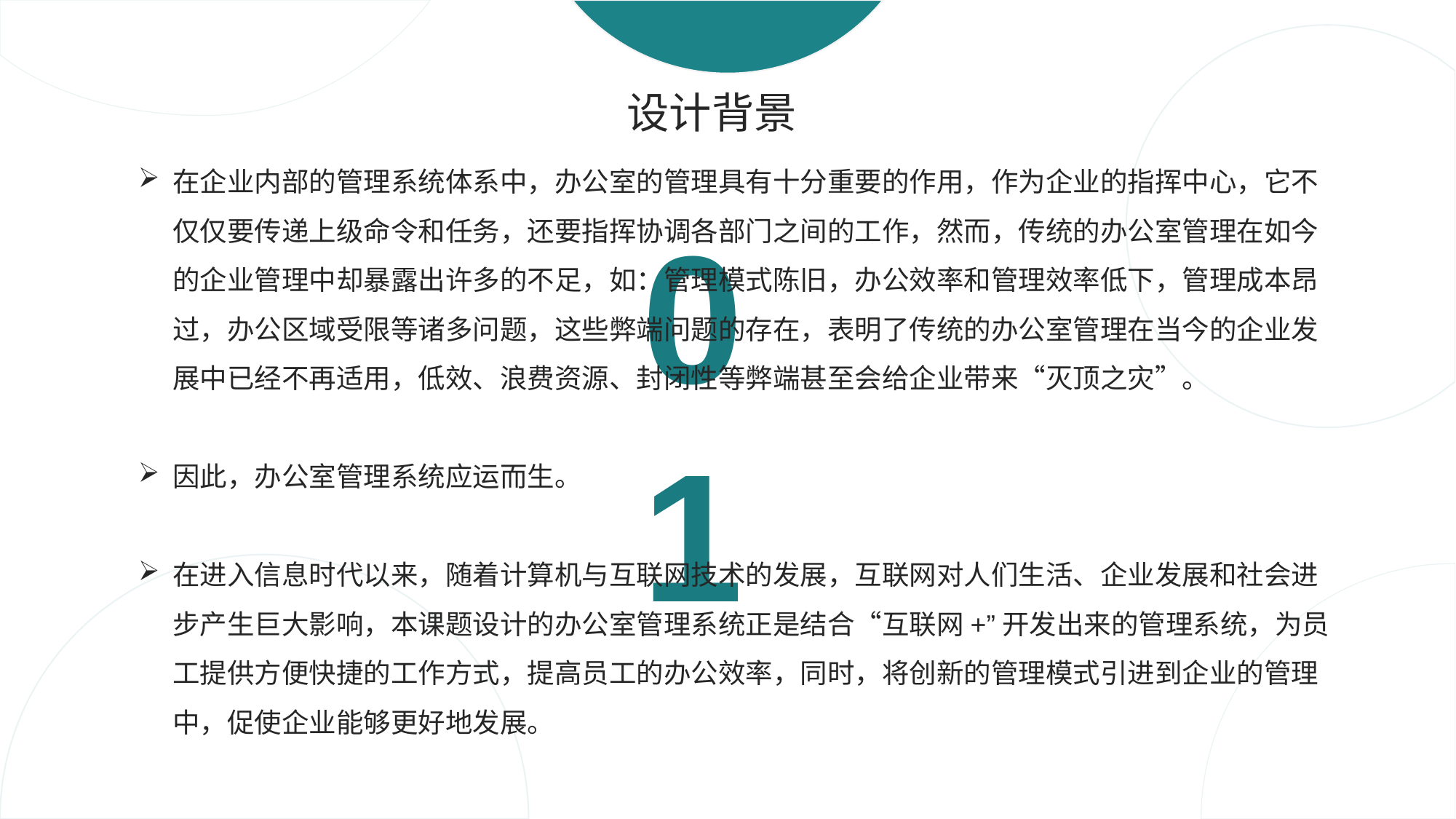

设计背景
在企业内部的管理系统体系中，办公室的管理具有十分重要的作用，作为企业的指挥中心，它不仅仅要传递上级命令和任务，还要指挥协调各部门之间的工作，然而，传统的办公室管理在如今的企业管理中却暴露出许多的不足，如：管理模式陈旧，办公效率和管理效率低下，管理成本昂过，办公区域受限等诸多问题，这些弊端问题的存在，表明了传统的办公室管理在当今的企业发展中已经不再适用，低效、浪费资源、封闭性等弊端甚至会给企业带来“灭顶之灾”。

因此，办公室管理系统应运而生。

在进入信息时代以来，随着计算机与互联网技术的发展，互联网对人们生活、企业发展和社会进步产生巨大影响，本课题设计的办公室管理系统正是结合“互联网+”开发出来的管理系统，为员工提供方便快捷的工作方式，提高员工的办公效率，同时，将创新的管理模式引进到企业的管理中，促使企业能够更好地发展。

01